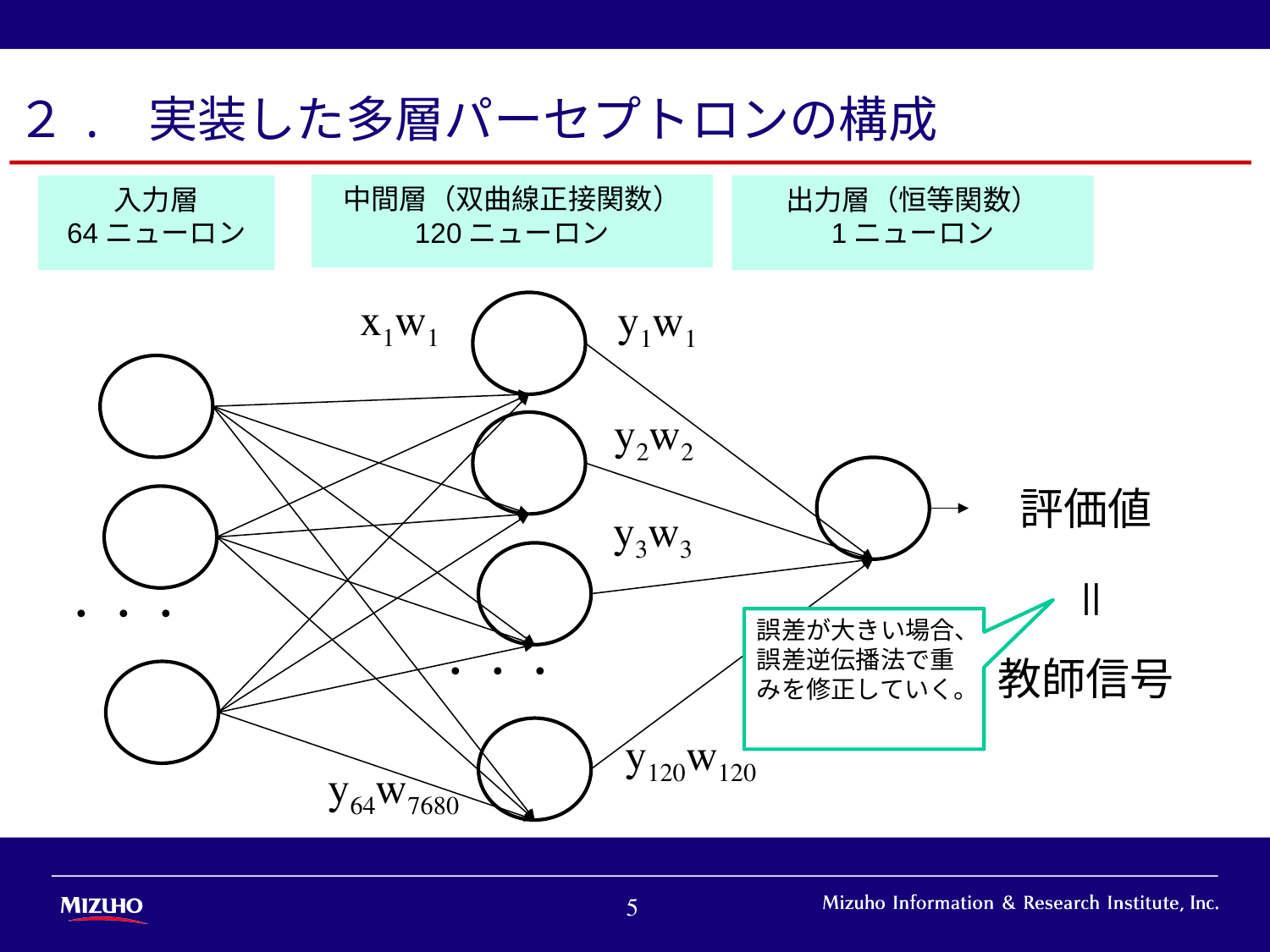

２. 実装した多層パーセプトロンの構成

中間層（双曲線正接関数）
120ニューロン
入力層
64ニューロン
出力層（恒等関数）
1ニューロン
x1w1
y1w1

y2w2

評価値

y3w3

＝
・・・
誤差が大きい場合、誤差逆伝播法で重みを修正していく。
・・・
教師信号

y120w120
y64w7680